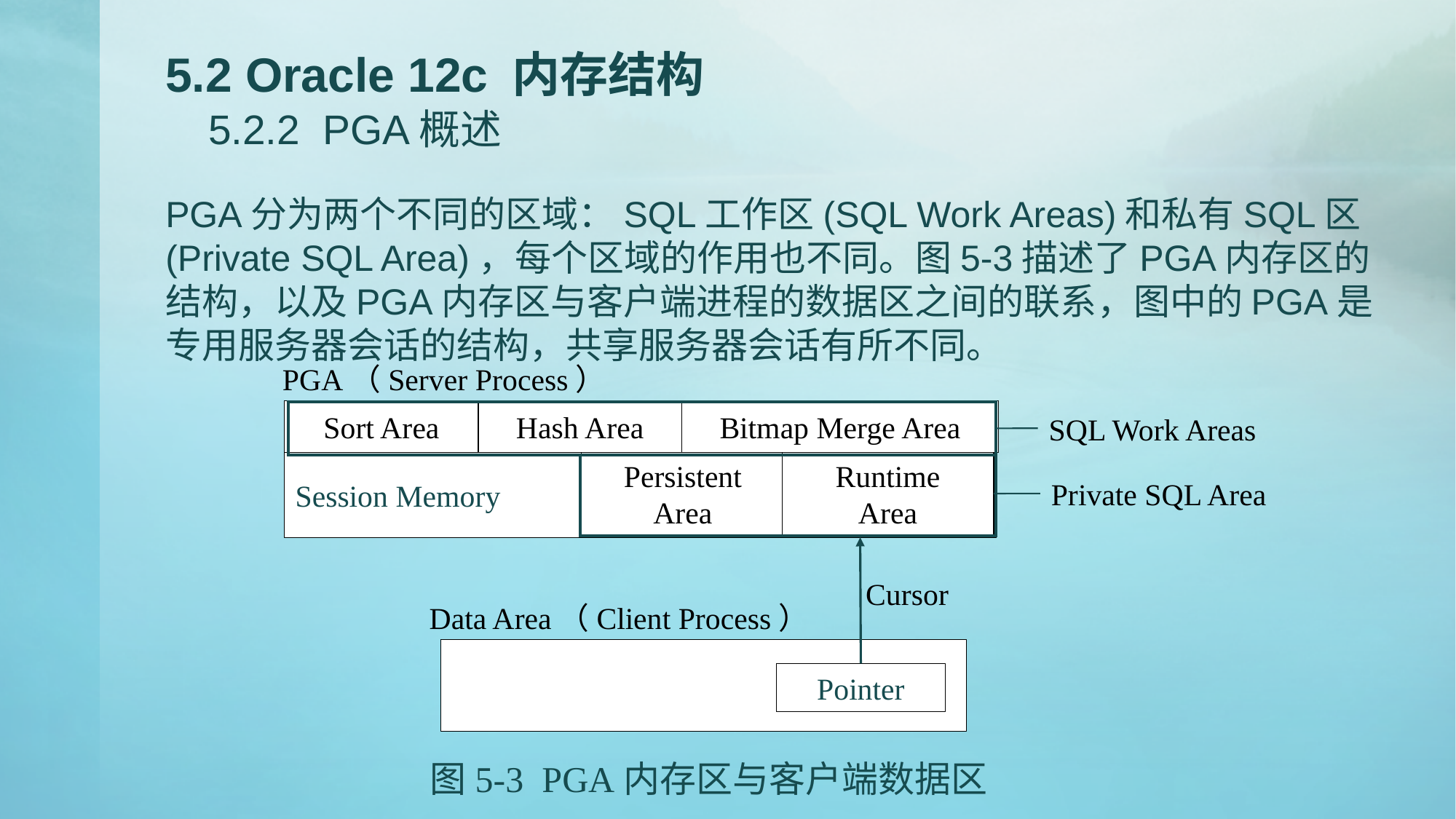

# 5.2 Oracle 12c 内存结构 5.2.2  PGA概述
PGA分为两个不同的区域：SQL工作区(SQL Work Areas)和私有SQL区(Private SQL Area)，每个区域的作用也不同。图5-3描述了PGA内存区的结构，以及PGA内存区与客户端进程的数据区之间的联系，图中的PGA是专用服务器会话的结构，共享服务器会话有所不同。

PGA（Server Process）
Sort Area
Hash Area
Bitmap Merge Area

SQL Work Areas
Session Memory
Persistent
Area
Runtime
Area

Private SQL Area
Cursor
Data Area（Client Process）

Pointer
图5-3  PGA内存区与客户端数据区